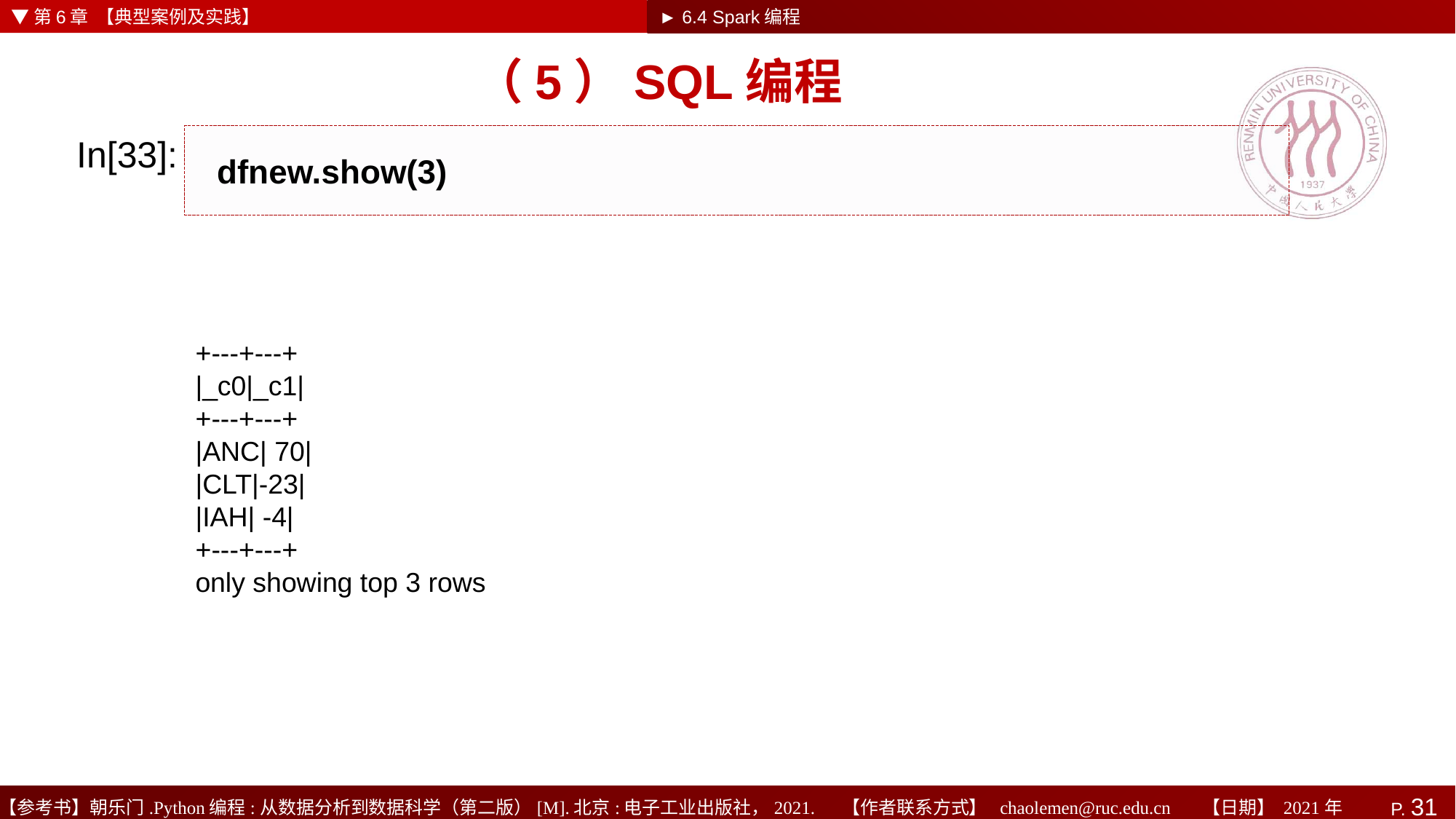

▼第6章  【典型案例及实践】
► 6.4 Spark编程
# （5）SQL编程
In[33]:
dfnew.show(3)
+---+---+
|_c0|_c1|
+---+---+
|ANC| 70|
|CLT|-23|
|IAH| -4|
+---+---+
only showing top 3 rows